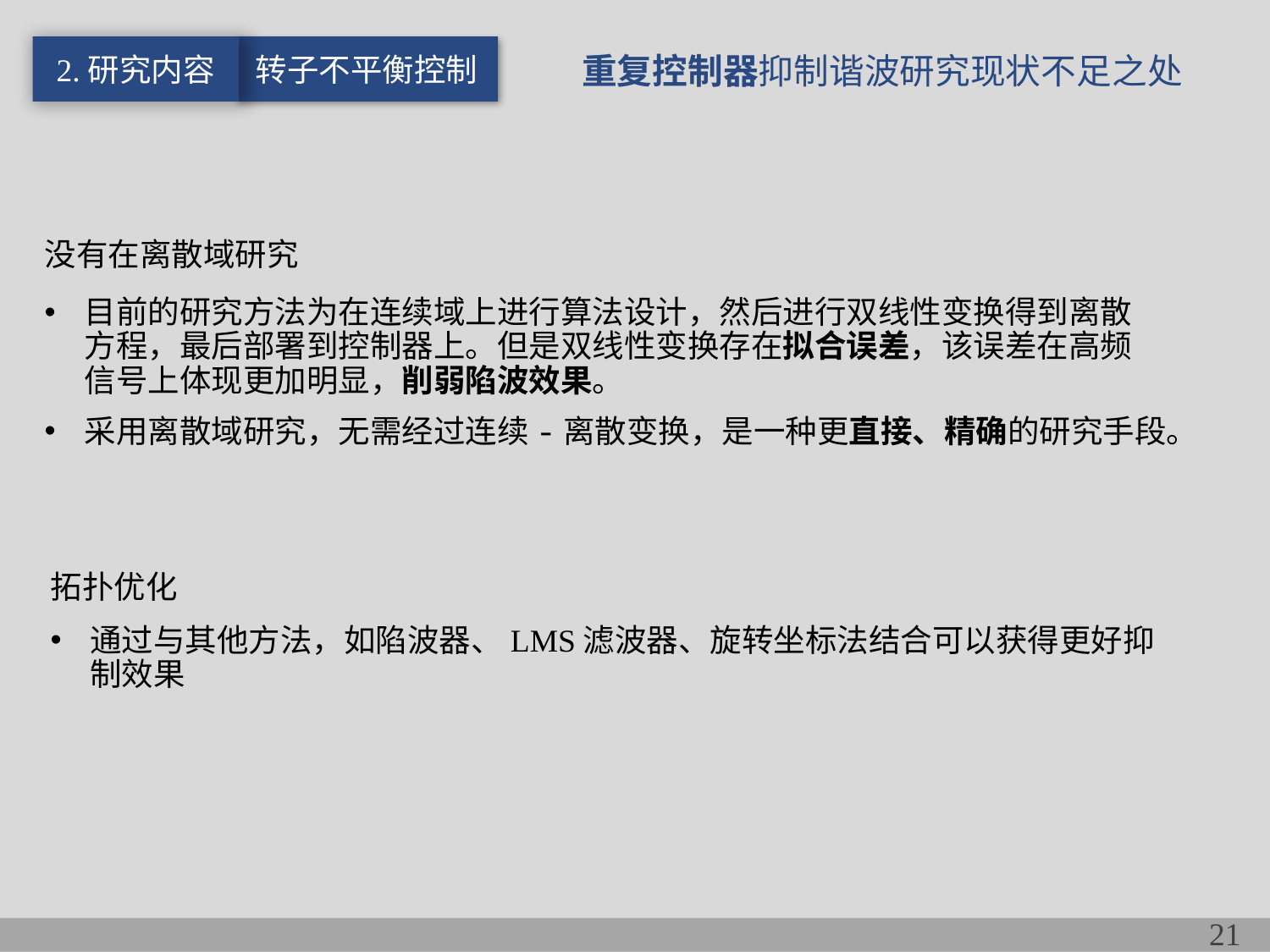

2.研究内容
转子不平衡控制
重复控制器抑制谐波研究现状不足之处

没有在离散域研究
目前的研究方法为在连续域上进行算法设计，然后进行双线性变换得到离散方程，最后部署到控制器上。但是双线性变换存在拟合误差，该误差在高频信号上体现更加明显，削弱陷波效果。
采用离散域研究，无需经过连续-离散变换，是一种更直接、精确的研究手段。
拓扑优化
通过与其他方法，如陷波器、LMS滤波器、旋转坐标法结合可以获得更好抑制效果

21